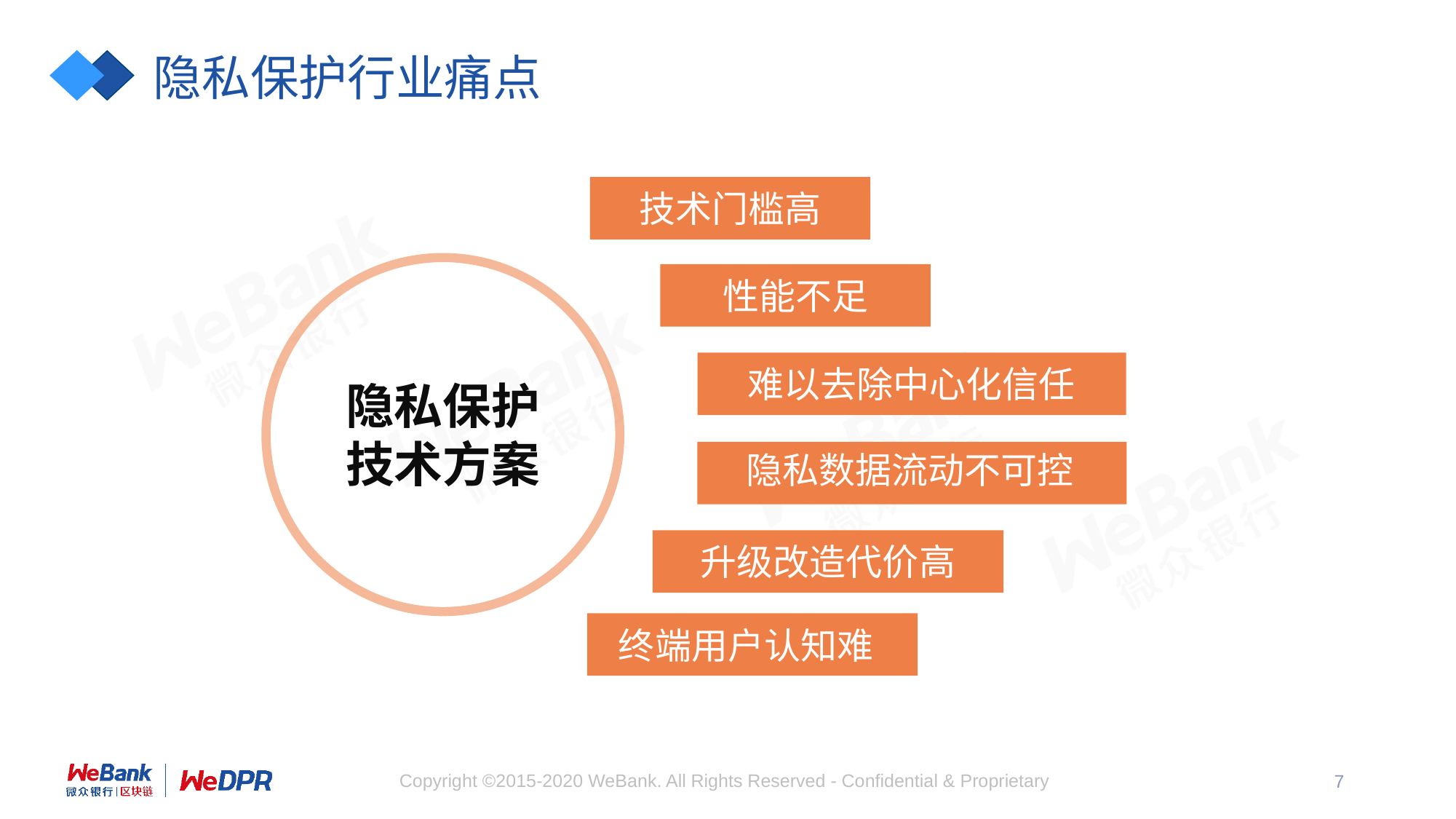

# 隐私保护行业痛点

技术门槛高

性能不足

难以去除中心化信任
隐私保护
技术方案

隐私数据流动不可控

升级改造代价高

终端用户认知难
7